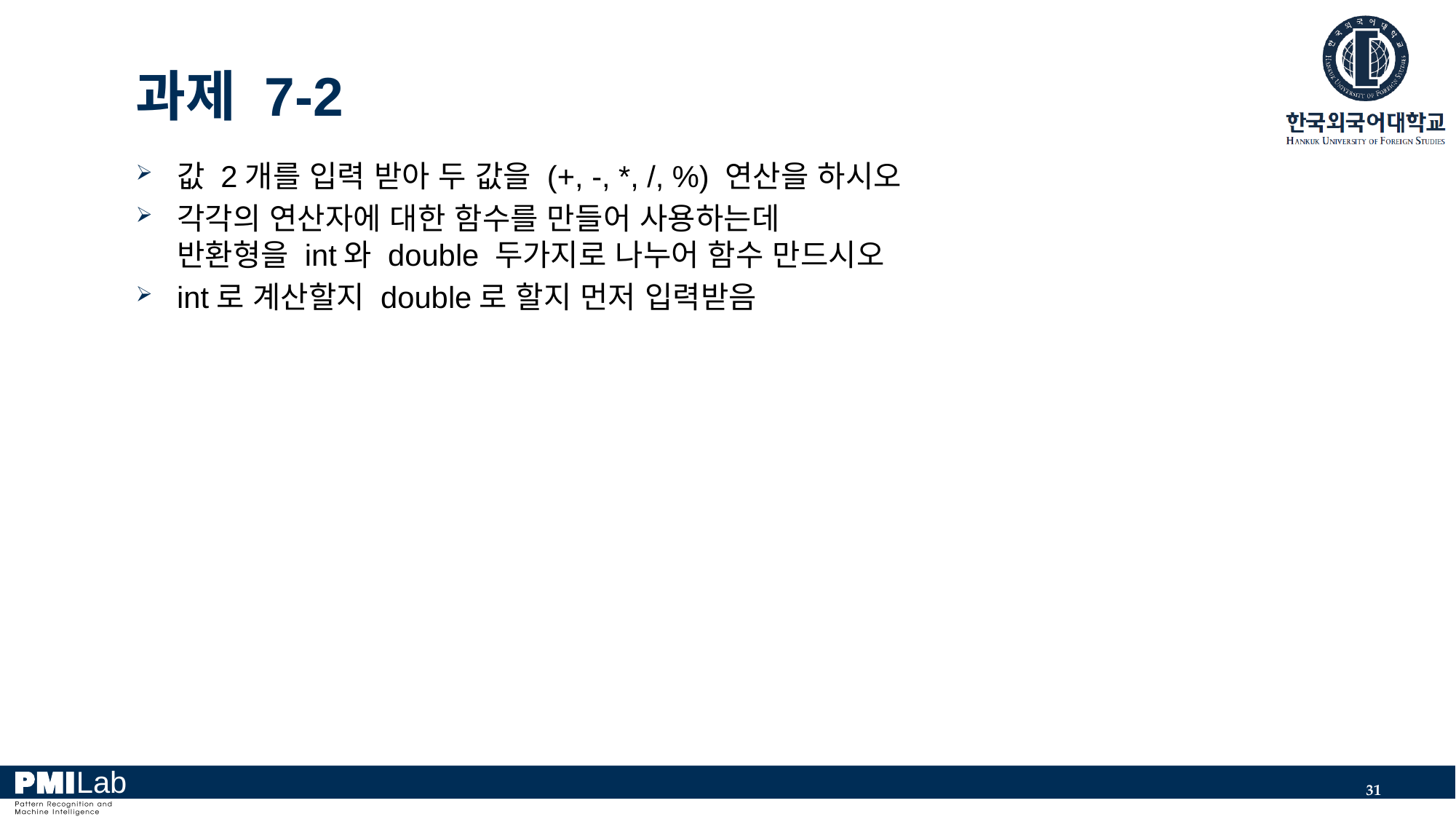

# 과제 7-2
값 2개를 입력 받아 두 값을 (+, -, *, /, %) 연산을 하시오
각각의 연산자에 대한 함수를 만들어 사용하는데
반환형을 int와 double 두가지로 나누어 함수 만드시오
int로 계산할지 double로 할지 먼저 입력받음

31